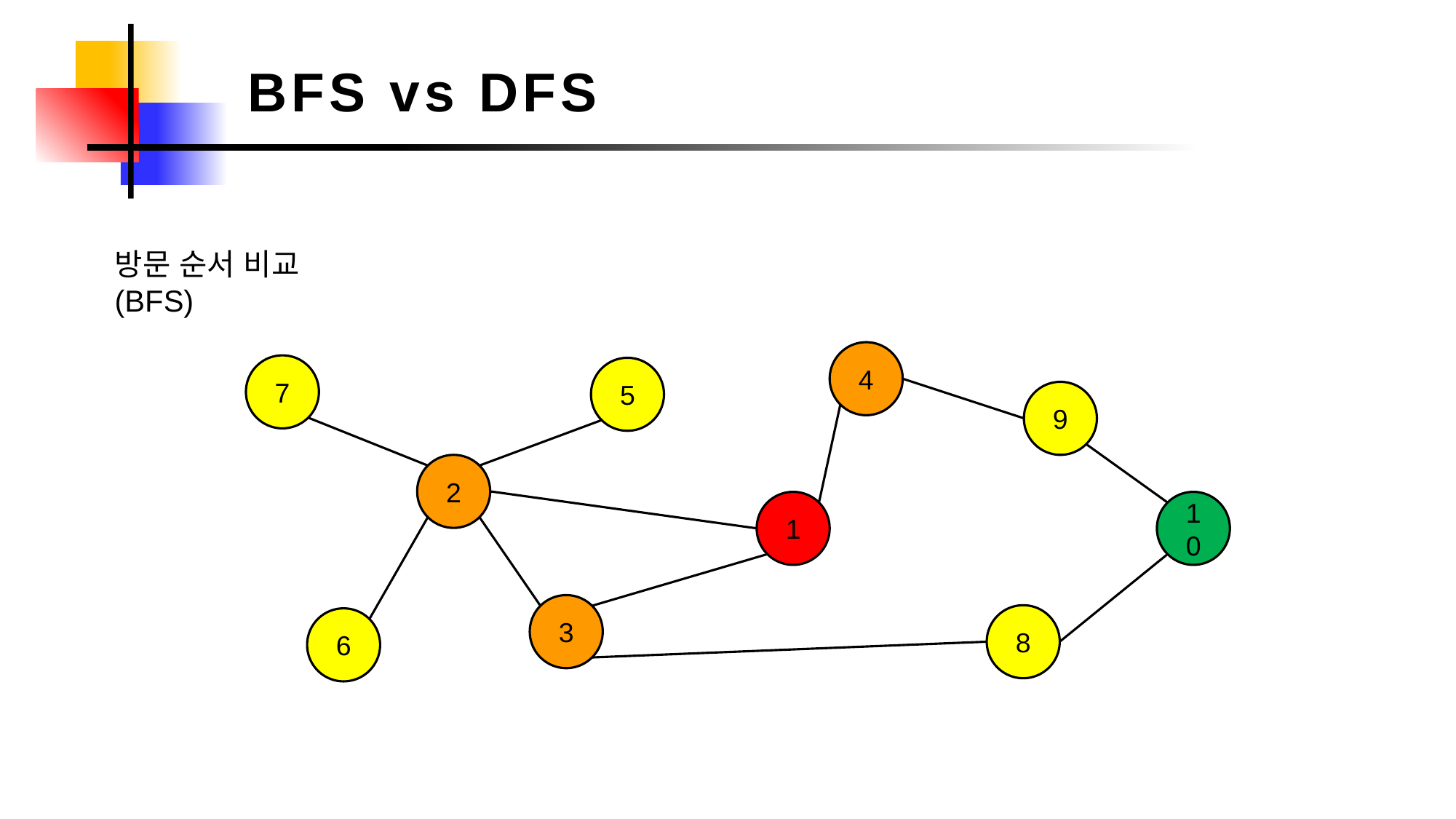

BFS vs DFS
방문 순서 비교 (BFS)
4
7
5
9
2
1
10
3
8
6